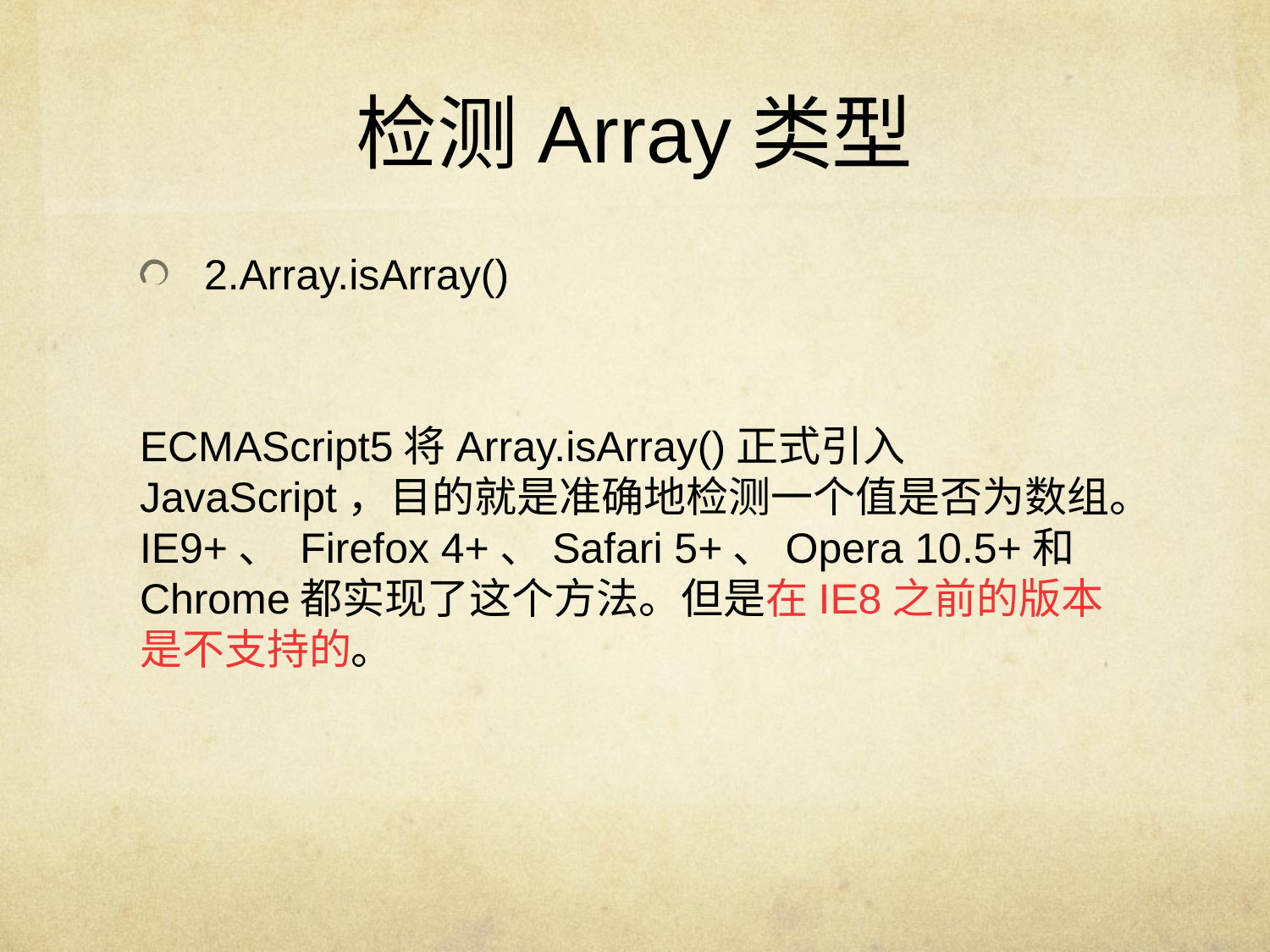

# 检测Array类型
2.Array.isArray()

ECMAScript5将Array.isArray()正式引入JavaScript，目的就是准确地检测一个值是否为数组。IE9+、 Firefox 4+、Safari 5+、Opera 10.5+和Chrome都实现了这个方法。但是在IE8之前的版本是不支持的。